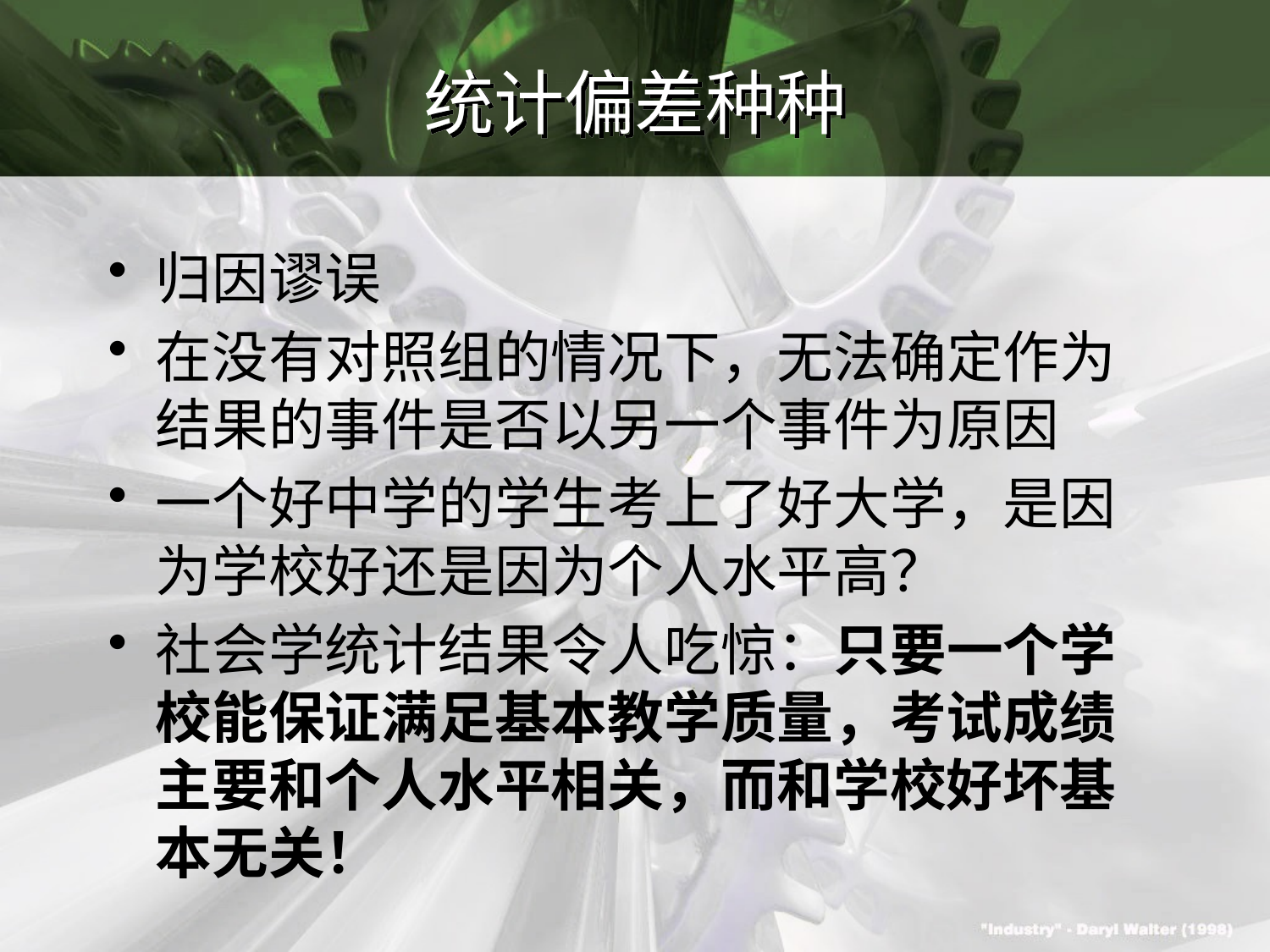

# 统计偏差种种
归因谬误
在没有对照组的情况下，无法确定作为结果的事件是否以另一个事件为原因
一个好中学的学生考上了好大学，是因为学校好还是因为个人水平高？
社会学统计结果令人吃惊：只要一个学校能保证满足基本教学质量，考试成绩主要和个人水平相关，而和学校好坏基本无关！